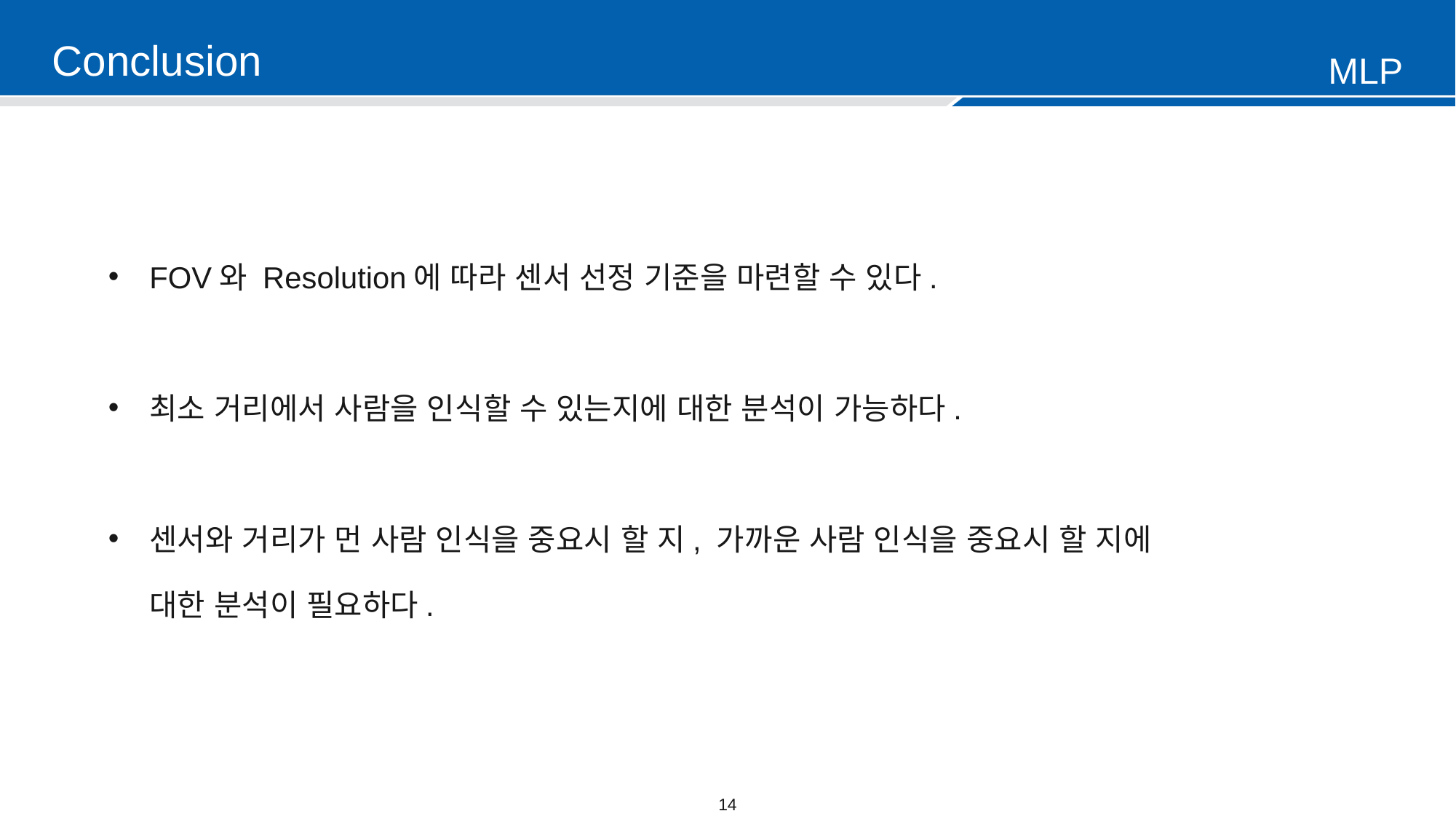

Conclusion
FOV와 Resolution에 따라 센서 선정 기준을 마련할 수 있다.

최소 거리에서 사람을 인식할 수 있는지에 대한 분석이 가능하다.

센서와 거리가 먼 사람 인식을 중요시 할 지, 가까운 사람 인식을 중요시 할 지에 대한 분석이 필요하다.